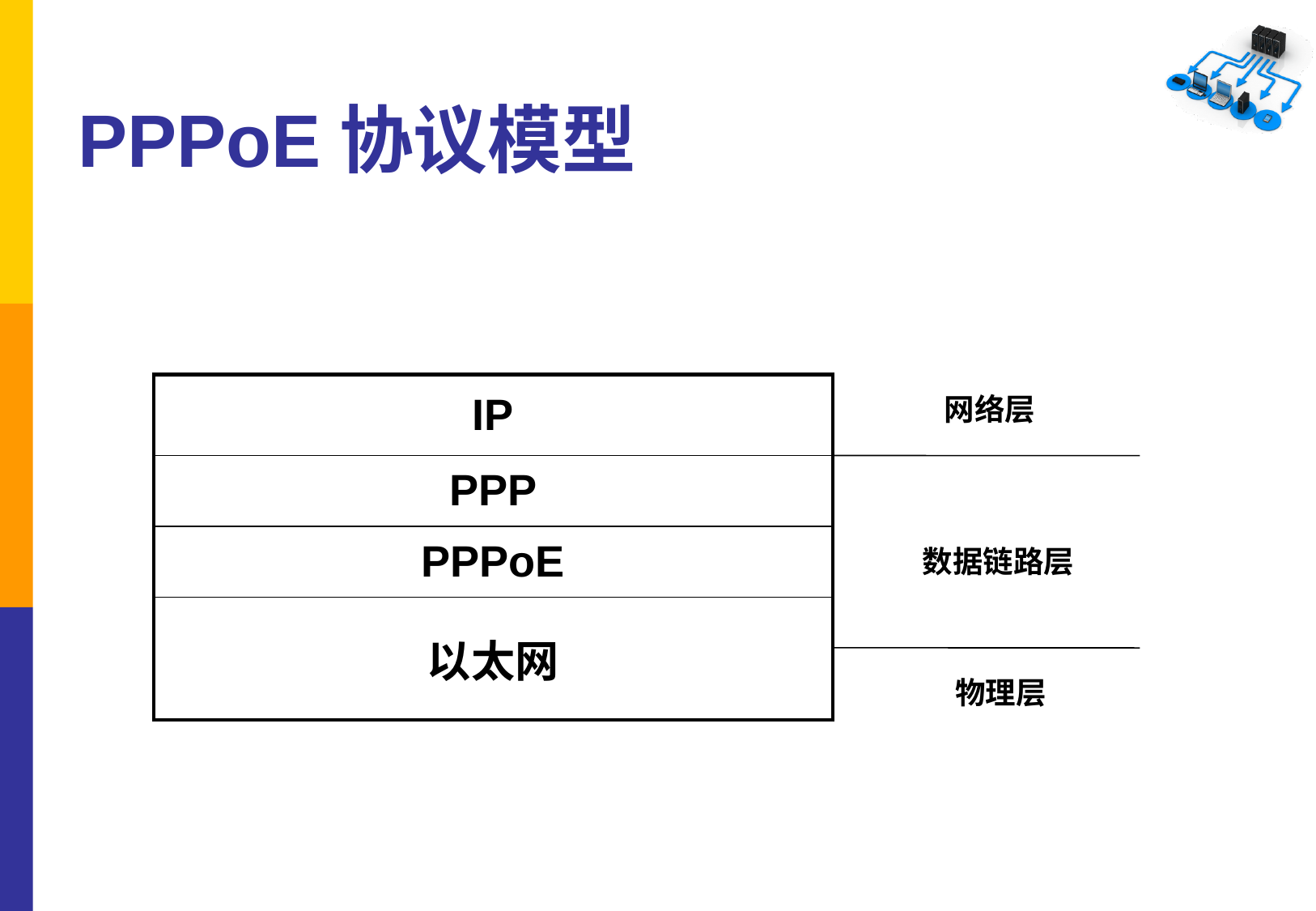

# PPPoE协议模型
| IP |
| --- |
| PPP |
| PPPoE |
| 以太网 |
网络层

数据链路层

物理层